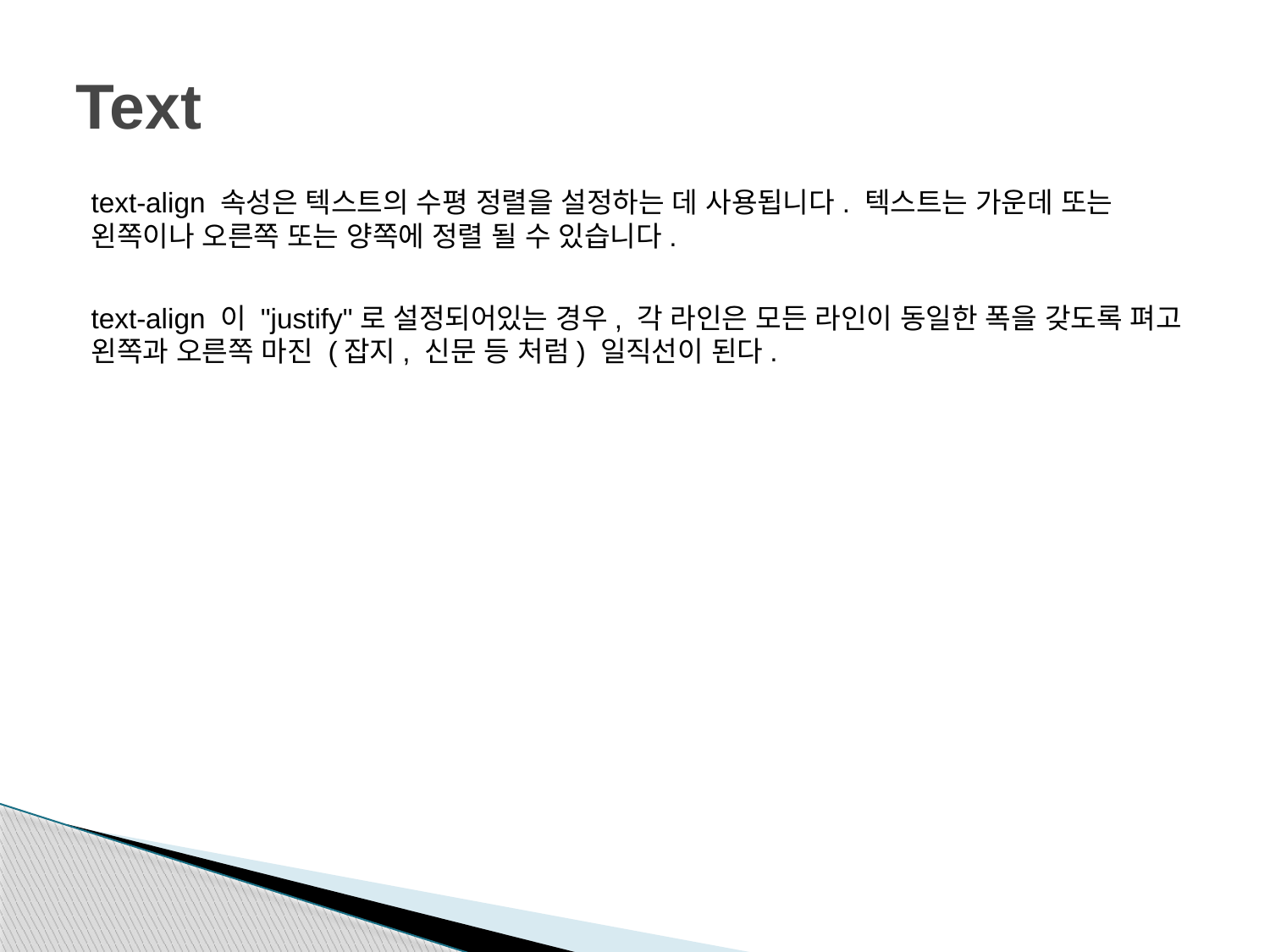

# Text
text-align 속성은 텍스트의 수평 정렬을 설정하는 데 사용됩니다. 텍스트는 가운데 또는 왼쪽이나 오른쪽 또는 양쪽에 정렬 될 수 있습니다.

text-align 이 "justify"로 설정되어있는 경우, 각 라인은 모든 라인이 동일한 폭을 갖도록 펴고 왼쪽과 오른쪽 마진 (잡지, 신문 등 처럼) 일직선이 된다.